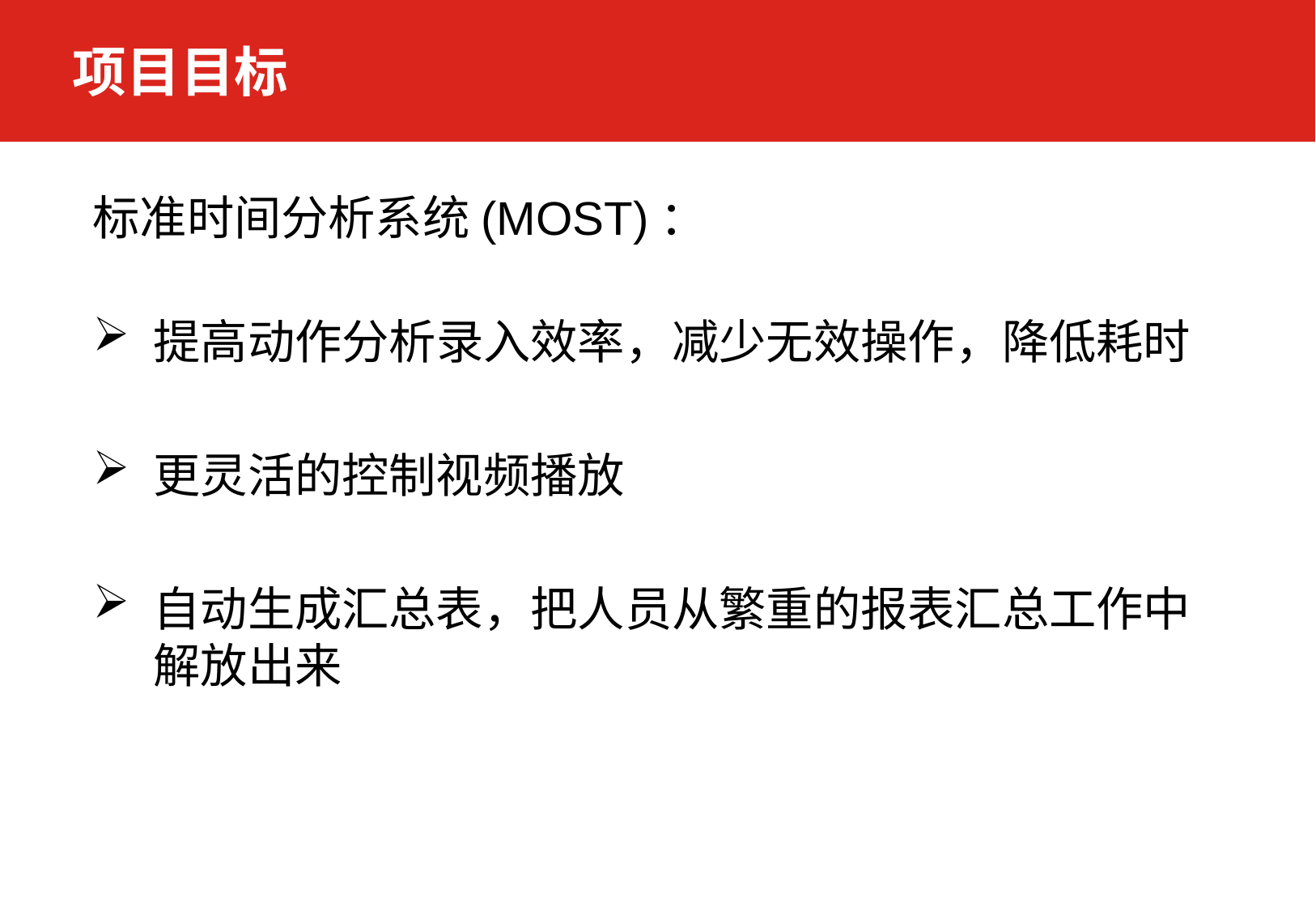

项目目标
标准时间分析系统(MOST)：

提高动作分析录入效率，减少无效操作，降低耗时

更灵活的控制视频播放

自动生成汇总表，把人员从繁重的报表汇总工作中解放出来